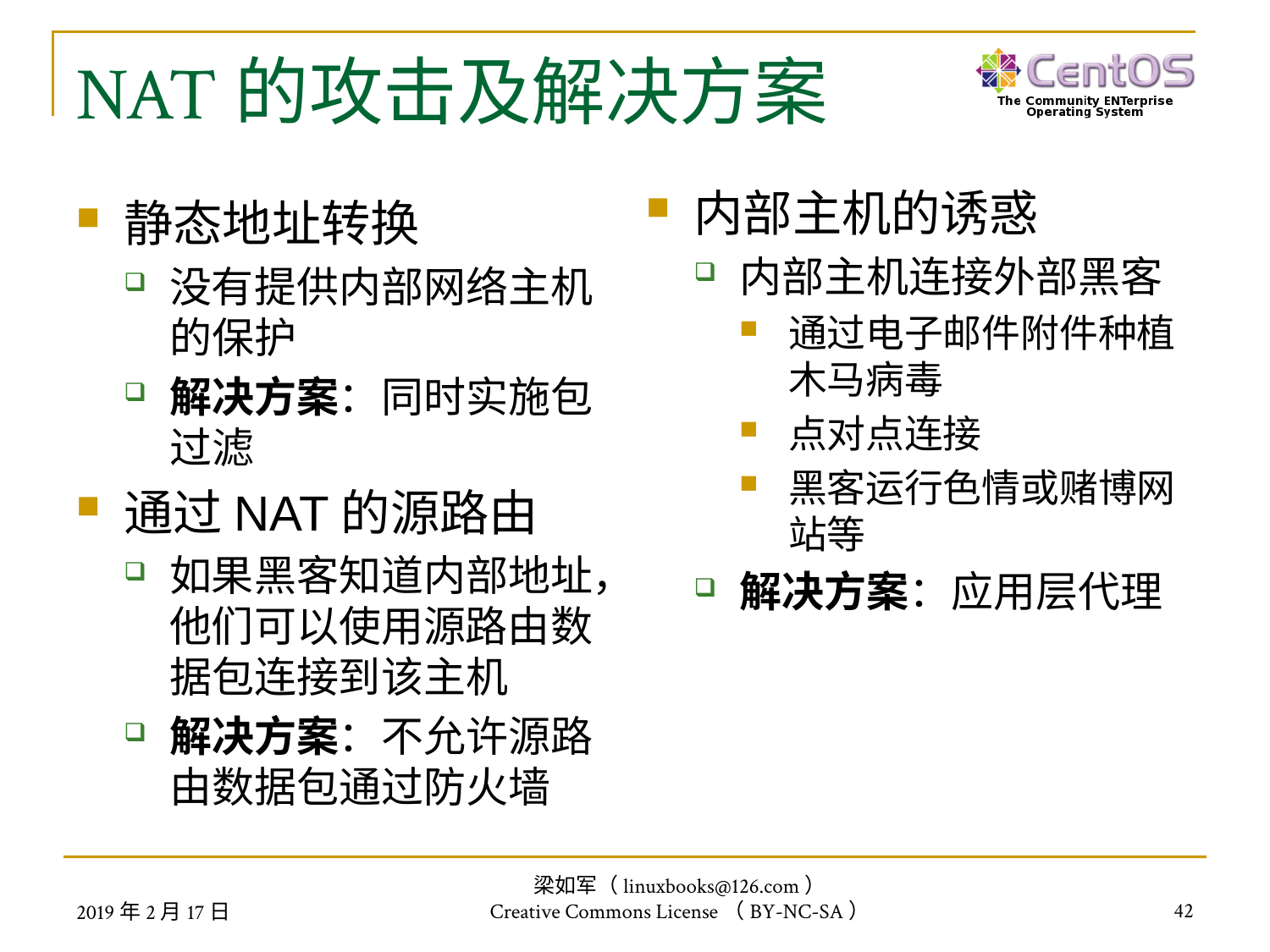

# NAT的攻击及解决方案
内部主机的诱惑
内部主机连接外部黑客
通过电子邮件附件种植木马病毒
点对点连接
黑客运行色情或赌博网站等
解决方案：应用层代理
静态地址转换
没有提供内部网络主机的保护
解决方案：同时实施包过滤
通过NAT的源路由
如果黑客知道内部地址，他们可以使用源路由数据包连接到该主机
解决方案：不允许源路由数据包通过防火墙
梁如军（linuxbooks@126.com）
Creative Commons License（BY-NC-SA）
2019年2月17日
42